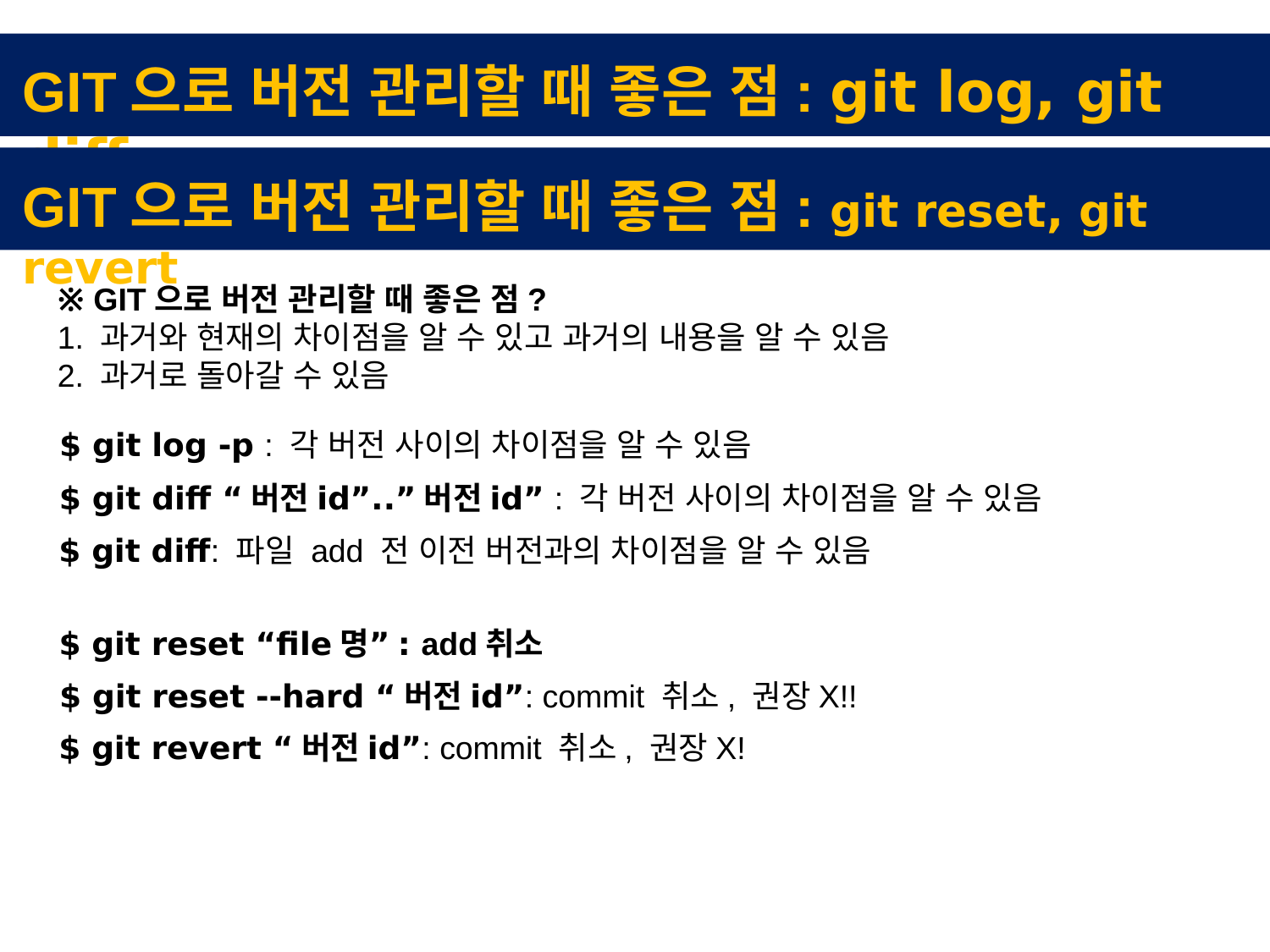

GIT으로 버전 관리할 때 좋은 점: git log, git diff

GIT으로 버전 관리할 때 좋은 점: git reset, git revert
※ GIT으로 버전 관리할 때 좋은 점?
1. 과거와 현재의 차이점을 알 수 있고 과거의 내용을 알 수 있음
2. 과거로 돌아갈 수 있음
$ git log -p : 각 버전 사이의 차이점을 알 수 있음
$ git diff “버전id”..”버전id” : 각 버전 사이의 차이점을 알 수 있음
$ git diff: 파일 add 전 이전 버전과의 차이점을 알 수 있음
$ git reset “file명”: add취소
$ git reset --hard “버전id”: commit 취소, 권장X!!
$ git revert “버전id”: commit 취소, 권장X!